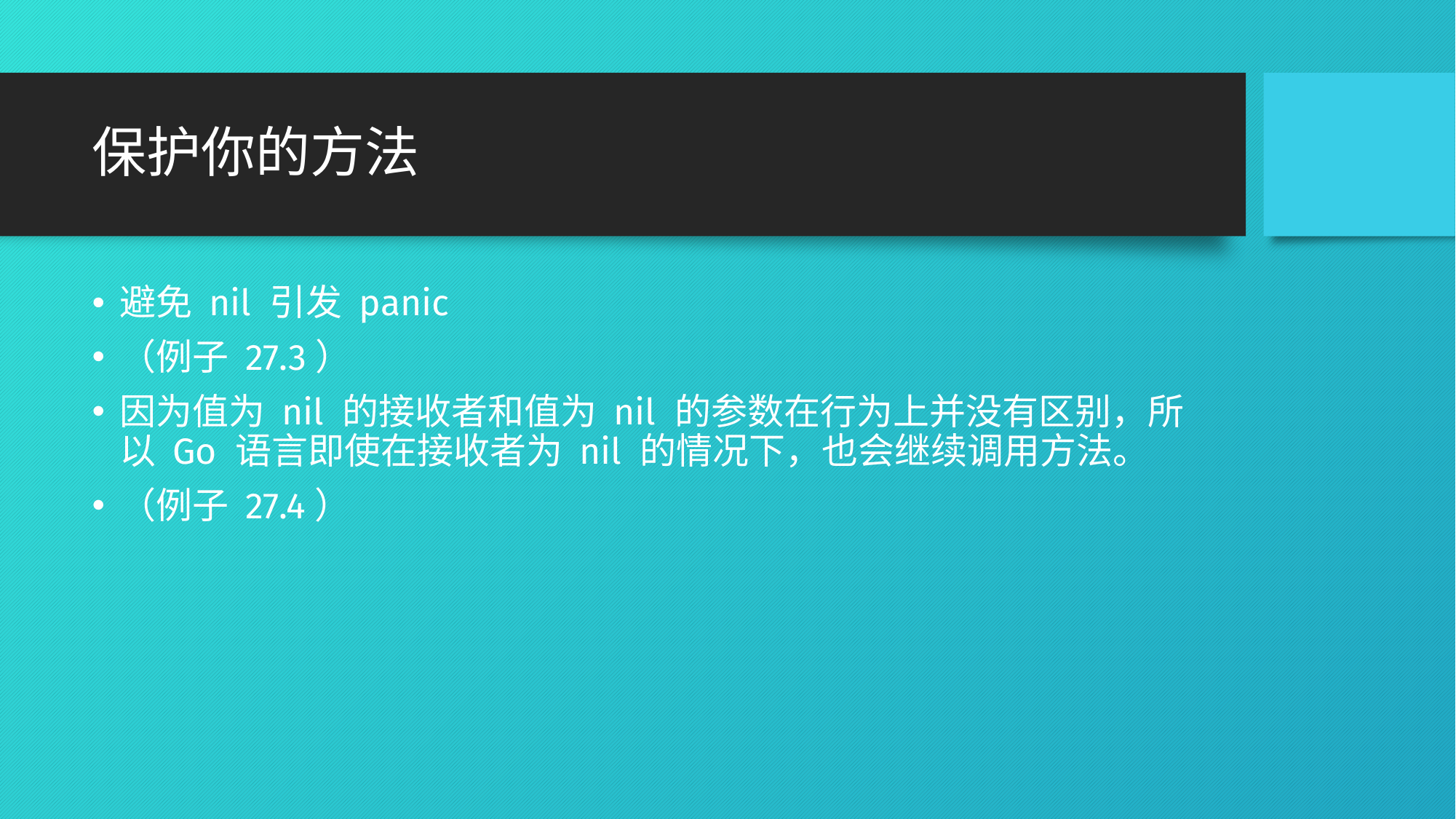

# 保护你的方法
避免 nil 引发 panic
（例子 27.3）
因为值为 nil 的接收者和值为 nil 的参数在行为上并没有区别，所以 Go 语言即使在接收者为 nil 的情况下，也会继续调用方法。
（例子 27.4）